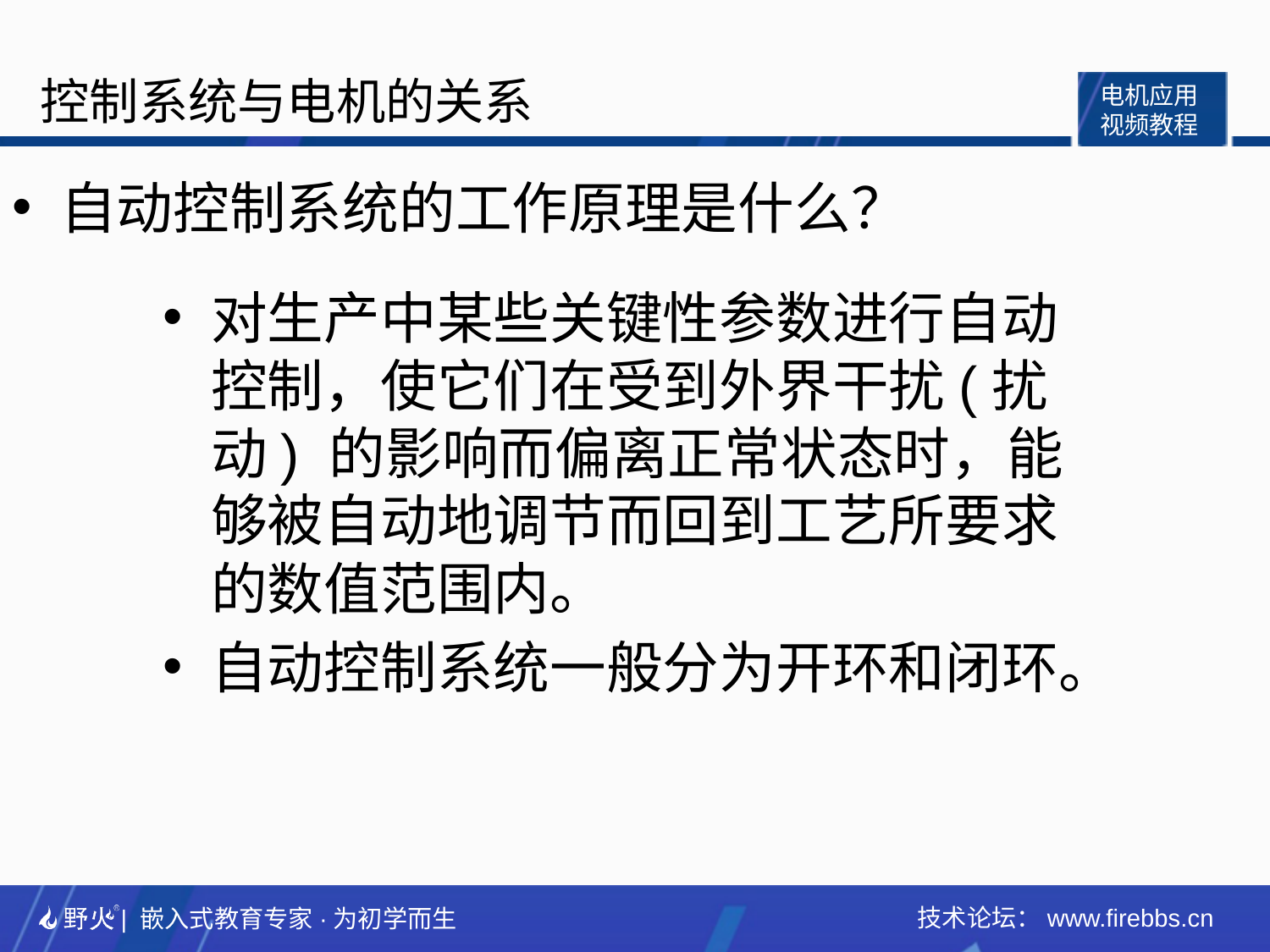

自动控制系统的工作原理是什么？
对生产中某些关键性参数进行自动控制，使它们在受到外界干扰(扰动) 的影响而偏离正常状态时，能够被自动地调节而回到工艺所要求的数值范围内。
自动控制系统一般分为开环和闭环。